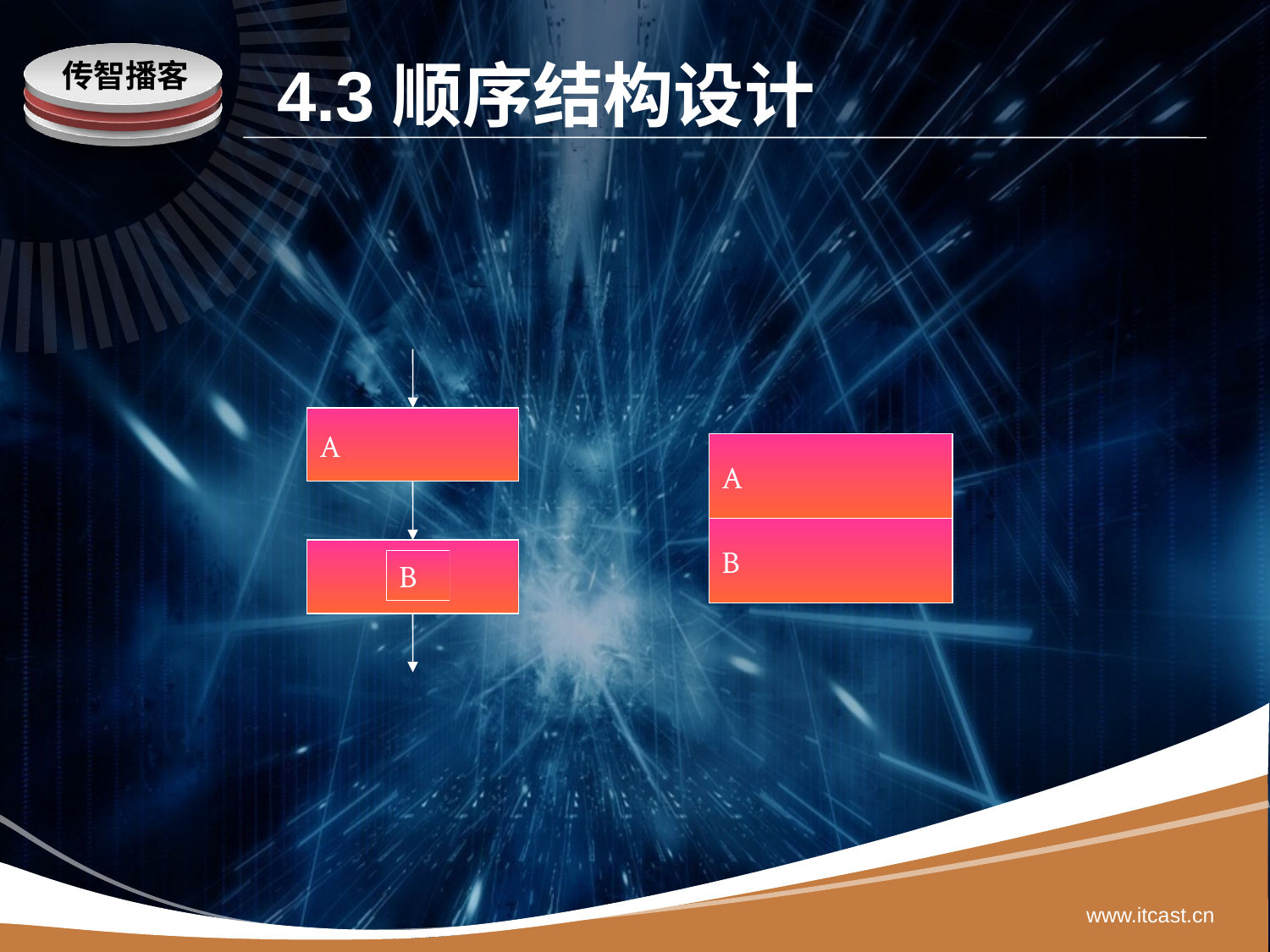

# 4.3顺序结构设计

A

B

A
B
www.itcast.cn